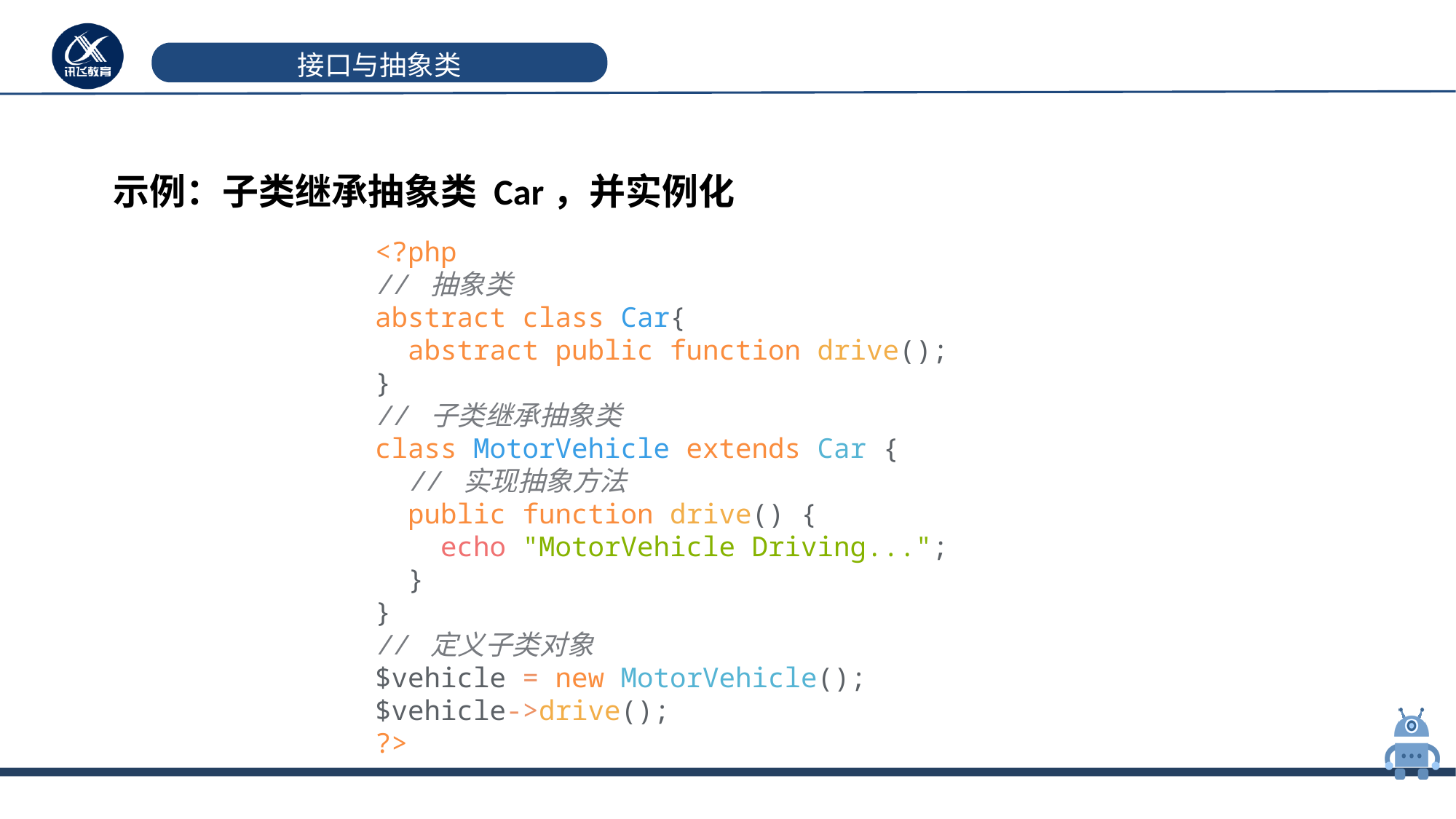

# 接口与抽象类
示例：子类继承抽象类 Car，并实例化
<?php
// 抽象类
abstract class Car{
  abstract public function drive();
}
// 子类继承抽象类
class MotorVehicle extends Car {
  // 实现抽象方法
  public function drive() {
    echo "MotorVehicle Driving...";
  }
}
// 定义子类对象
$vehicle = new MotorVehicle();
$vehicle->drive();
?>